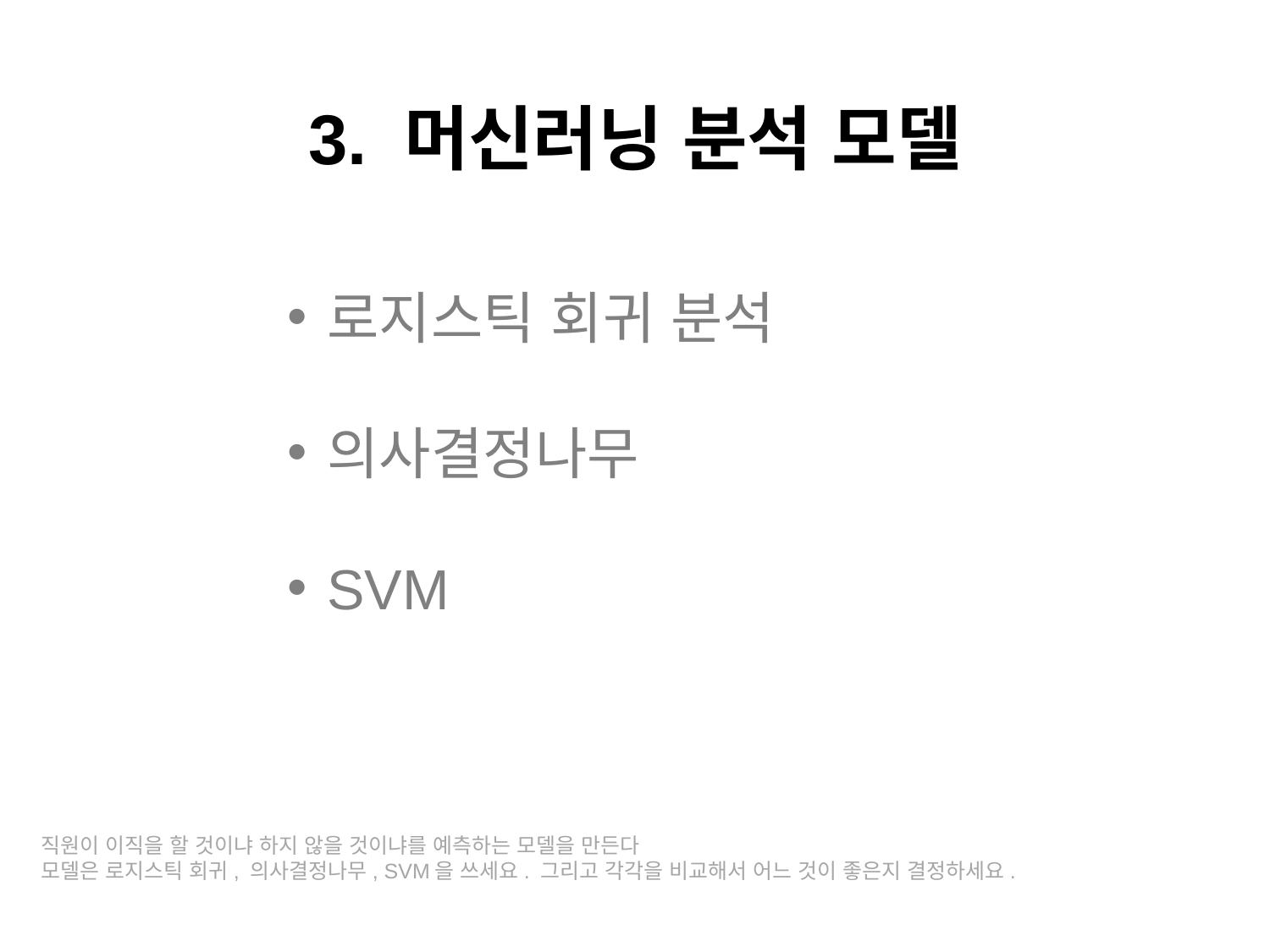

# 3. 머신러닝 분석 모델

로지스틱 회귀 분석

의사결정나무

SVM
직원이 이직을 할 것이냐 하지 않을 것이냐를 예측하는 모델을 만든다
모델은 로지스틱 회귀, 의사결정나무, SVM을 쓰세요. 그리고 각각을 비교해서 어느 것이 좋은지 결정하세요.